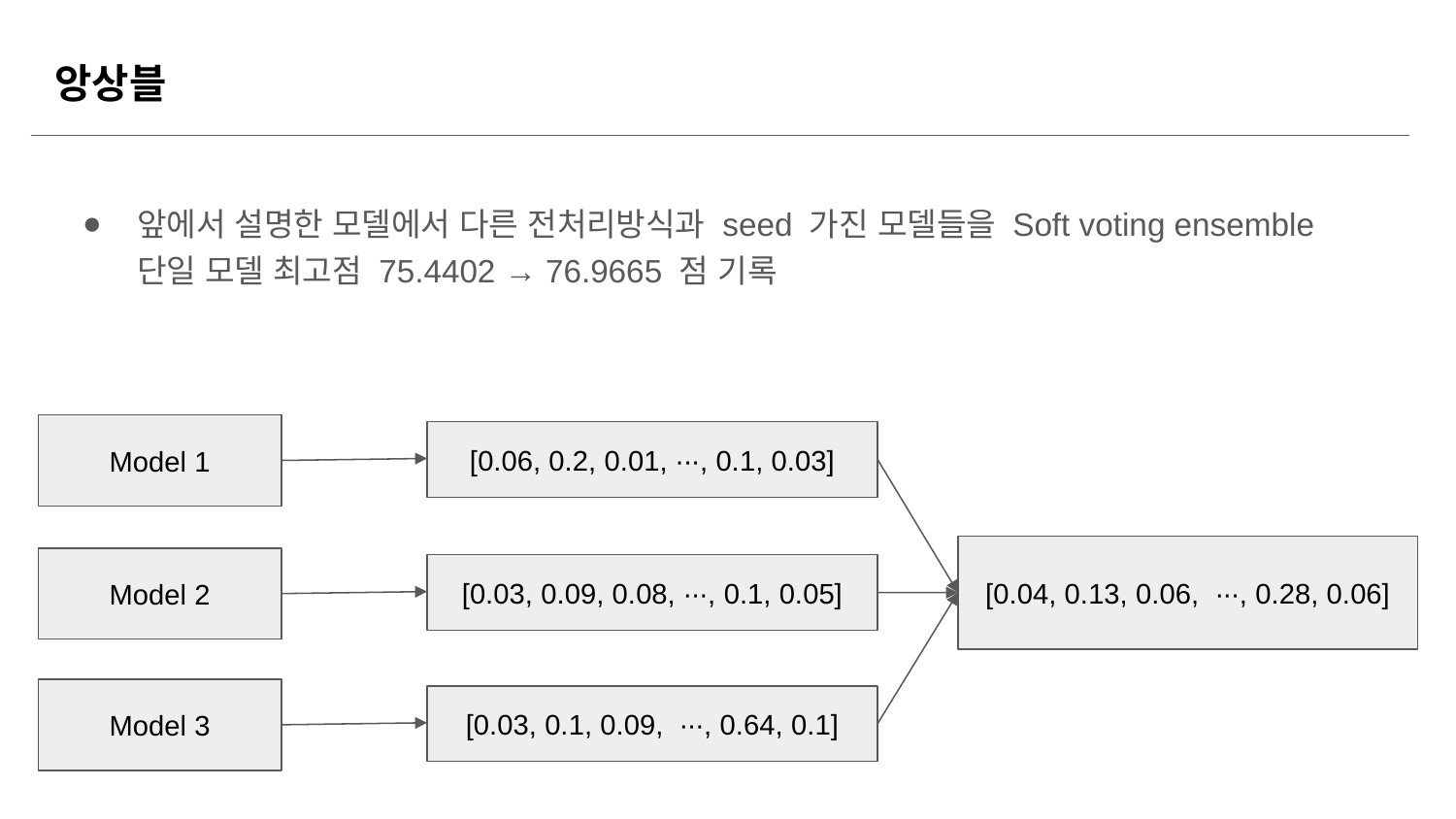

# 앙상블
앞에서 설명한 모델에서 다른 전처리방식과 seed 가진 모델들을 Soft voting ensemble
단일 모델 최고점 75.4402 → 76.9665 점 기록
Model 1
[0.06, 0.2, 0.01, ∙∙∙, 0.1, 0.03]
[0.04, 0.13, 0.06,  ∙∙∙, 0.28, 0.06]
Model 2
[0.03, 0.09, 0.08, ∙∙∙, 0.1, 0.05]
Model 3
[0.03, 0.1, 0.09,  ∙∙∙, 0.64, 0.1]